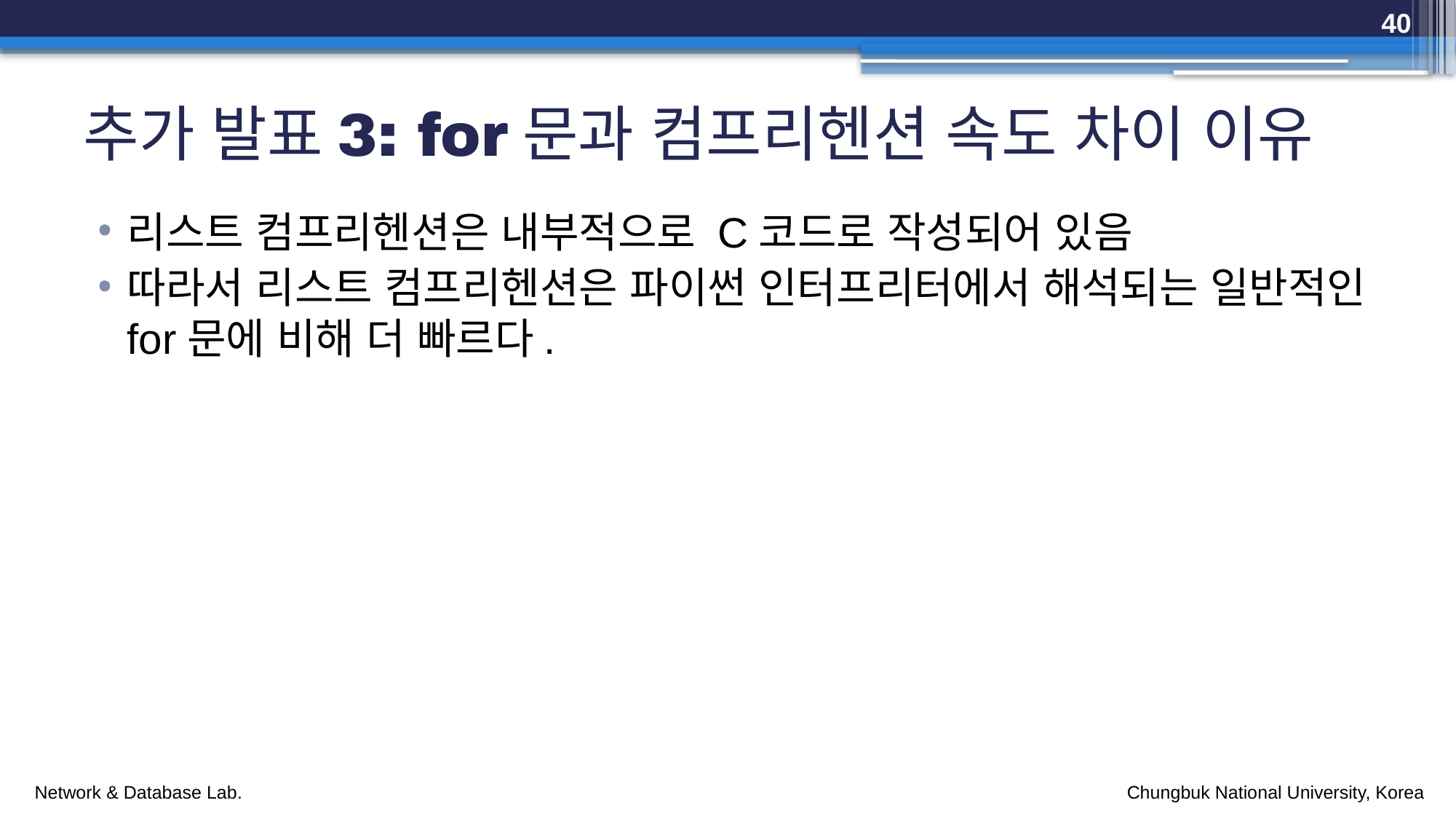

40
# 추가 발표3: for문과 컴프리헨션 속도 차이 이유
리스트 컴프리헨션은 내부적으로 C코드로 작성되어 있음
따라서 리스트 컴프리헨션은 파이썬 인터프리터에서 해석되는 일반적인 for문에 비해 더 빠르다.